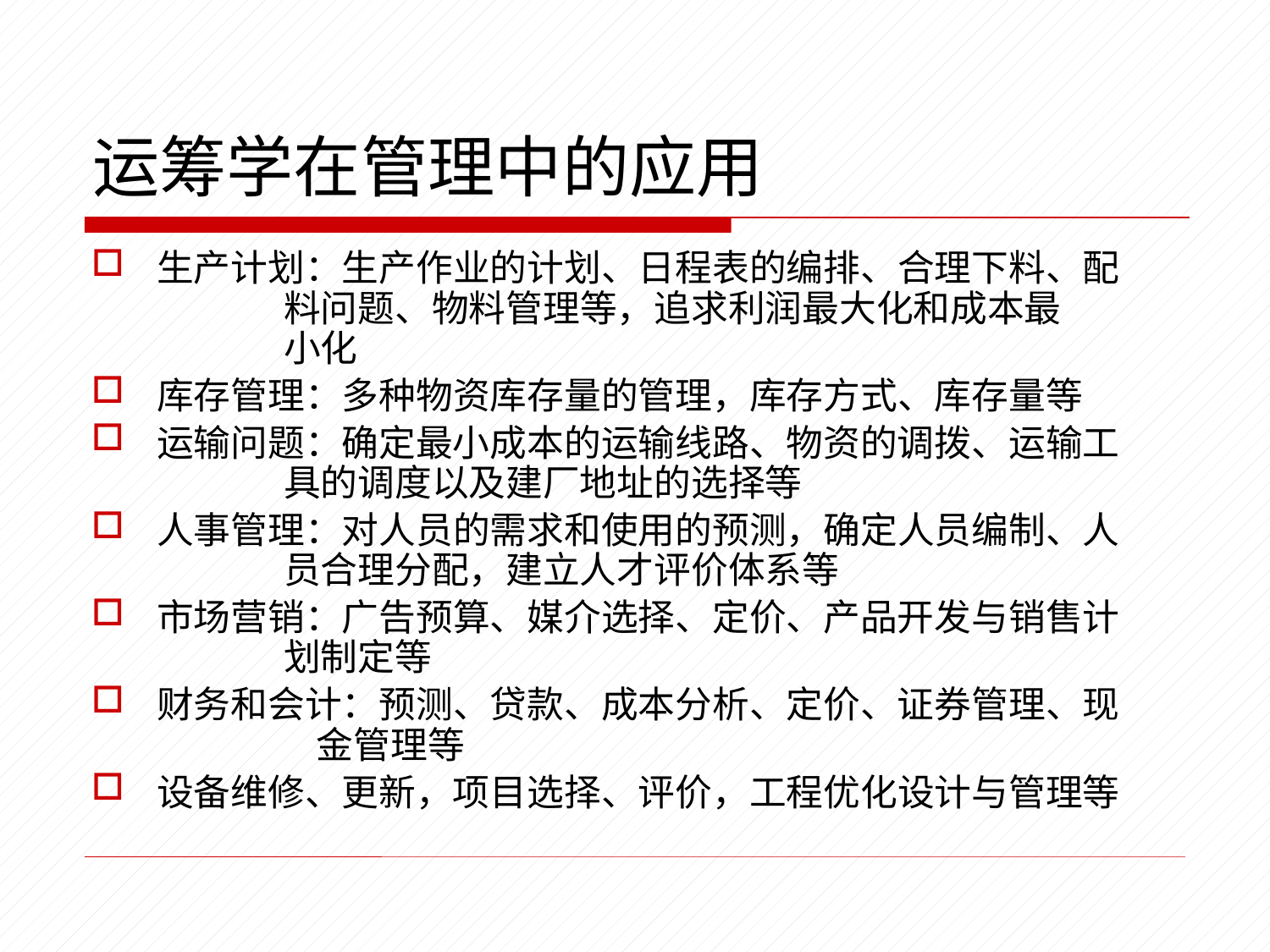

# 运筹学在管理中的应用
生产计划：生产作业的计划、日程表的编排、合理下料、配		料问题、物料管理等，追求利润最大化和成本最		小化
库存管理：多种物资库存量的管理，库存方式、库存量等
运输问题：确定最小成本的运输线路、物资的调拨、运输工		具的调度以及建厂地址的选择等
人事管理：对人员的需求和使用的预测，确定人员编制、人		员合理分配，建立人才评价体系等
市场营销：广告预算、媒介选择、定价、产品开发与销售计		划制定等
财务和会计：预测、贷款、成本分析、定价、证券管理、现		    金管理等
设备维修、更新，项目选择、评价，工程优化设计与管理等